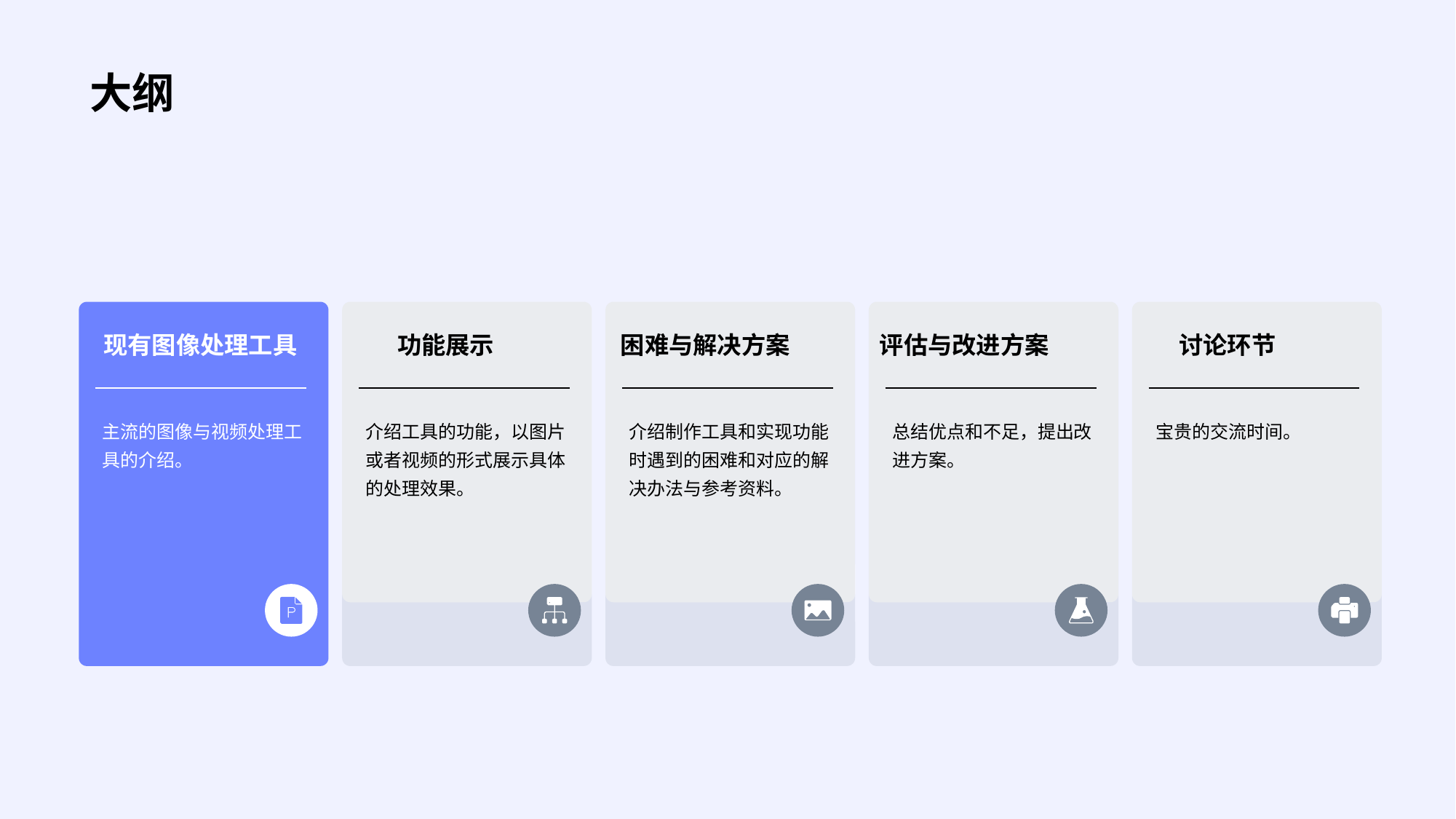

# 大纲

现有图像处理工具
主流的图像与视频处理工具的介绍。

功能展示
介绍工具的功能，以图片或者视频的形式展示具体的处理效果。

困难与解决方案
介绍制作工具和实现功能时遇到的困难和对应的解决办法与参考资料。

评估与改进方案
总结优点和不足，提出改进方案。

讨论环节
宝贵的交流时间。